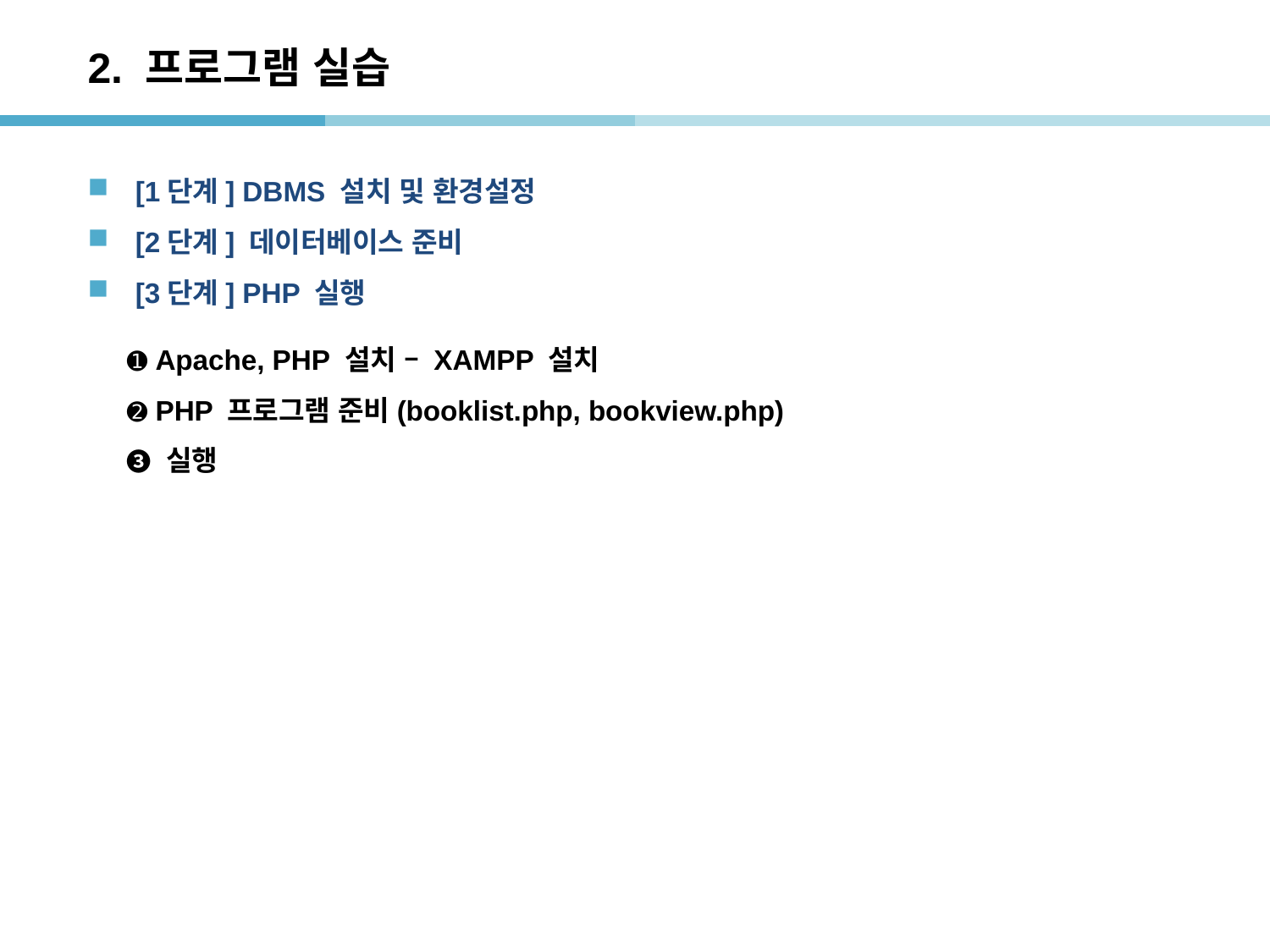

# 2. 프로그램 실습
[1단계] DBMS 설치 및 환경설정
[2단계] 데이터베이스 준비
[3단계] PHP 실행

     ➊ Apache, PHP 설치 – XAMPP 설치
     ➋ PHP 프로그램 준비(booklist.php, bookview.php)
     ➌ 실행